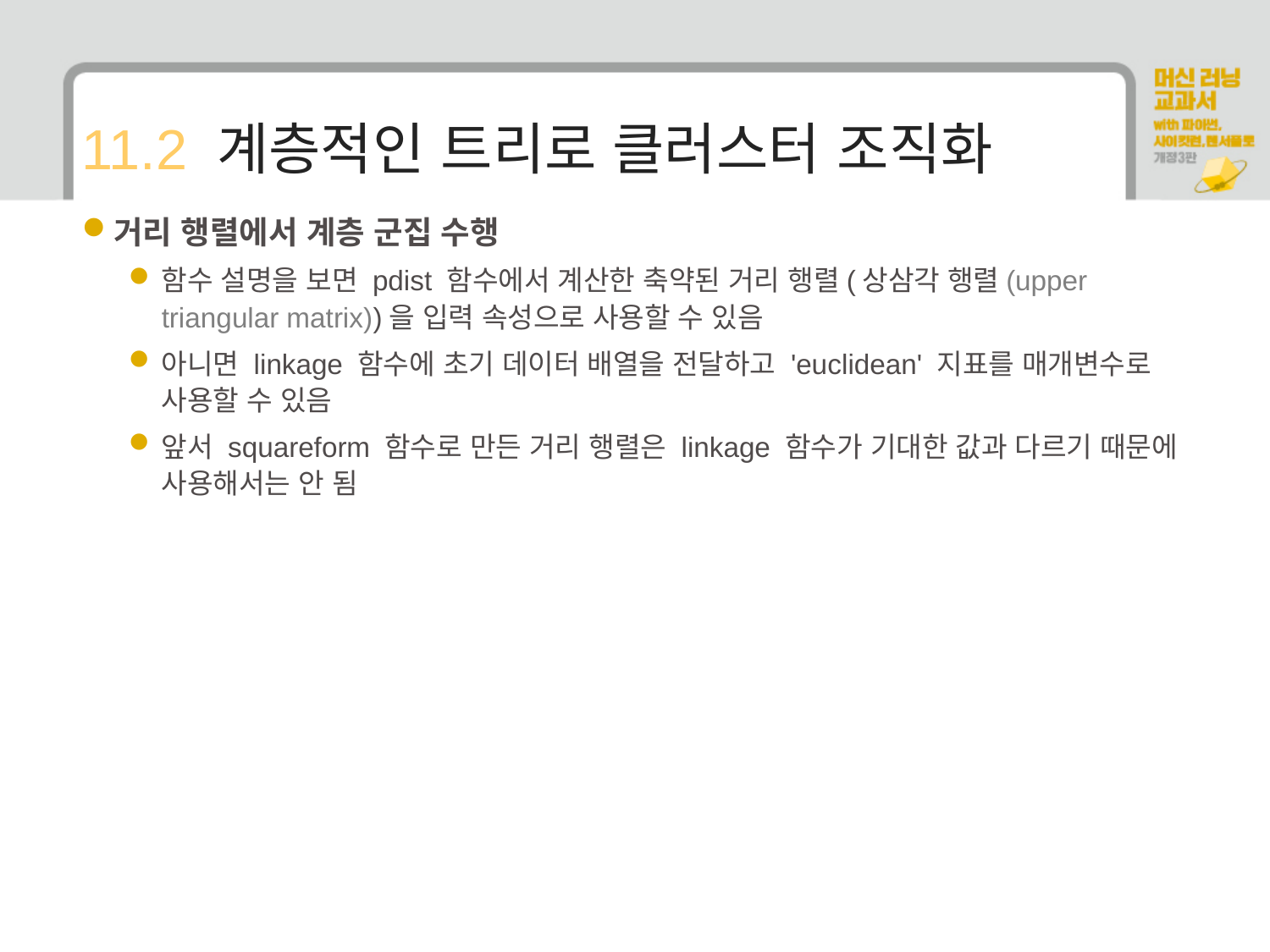

# 11.2 계층적인 트리로 클러스터 조직화
거리 행렬에서 계층 군집 수행
함수 설명을 보면 pdist 함수에서 계산한 축약된 거리 행렬(상삼각 행렬(upper triangular matrix))을 입력 속성으로 사용할 수 있음
아니면 linkage 함수에 초기 데이터 배열을 전달하고 'euclidean' 지표를 매개변수로 사용할 수 있음
앞서 squareform 함수로 만든 거리 행렬은 linkage 함수가 기대한 값과 다르기 때문에 사용해서는 안 됨